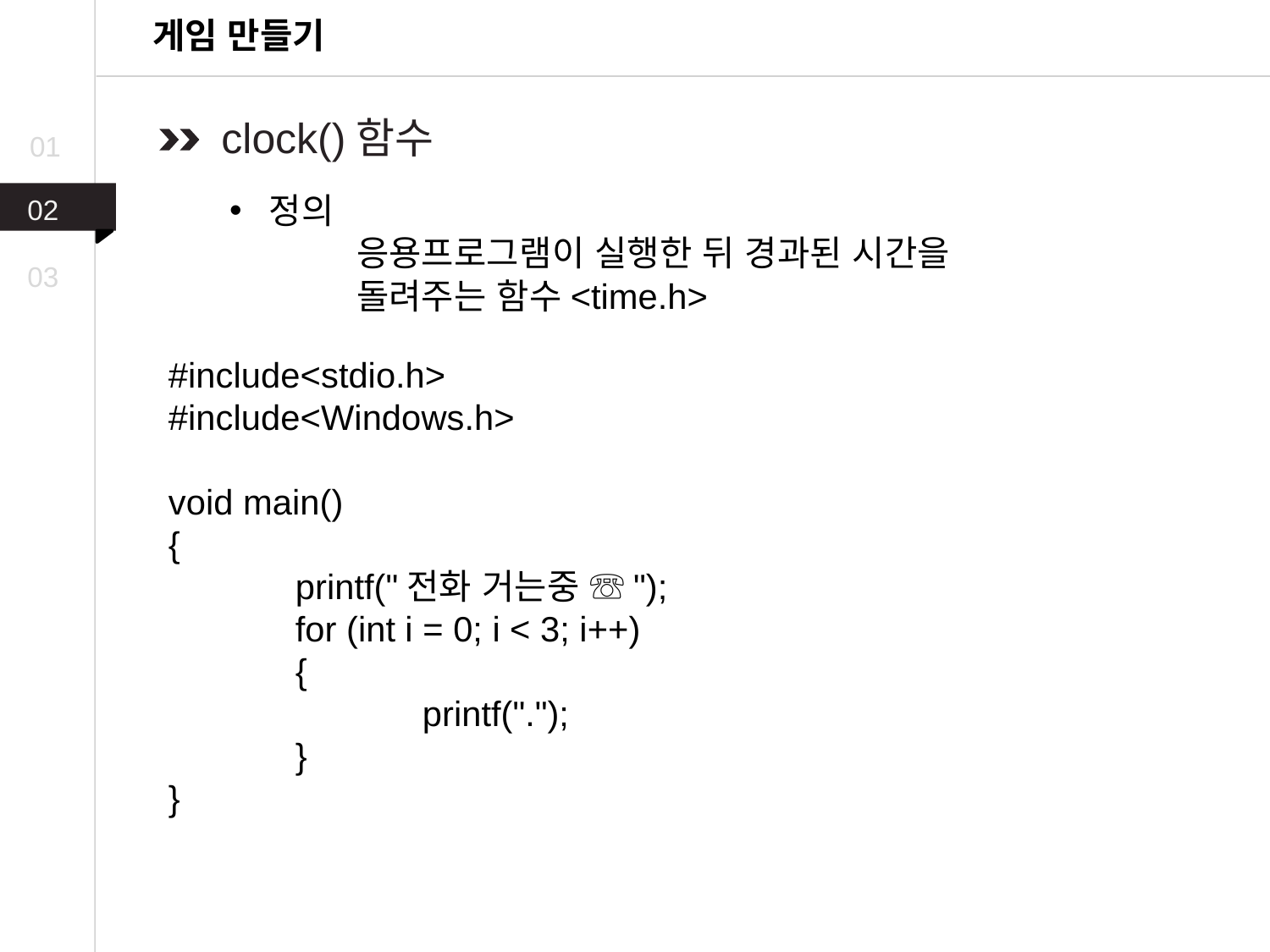

게임 만들기
  clock()함수
01

정의
	응용프로그램이 실행한 뒤 경과된 시간을
	돌려주는 함수<time.h>

02

03
#include<stdio.h>
#include<Windows.h>

void main()
{
	printf("전화 거는중 ☏");
	for (int i = 0; i < 3; i++)
	{
		printf(".");
	}
}